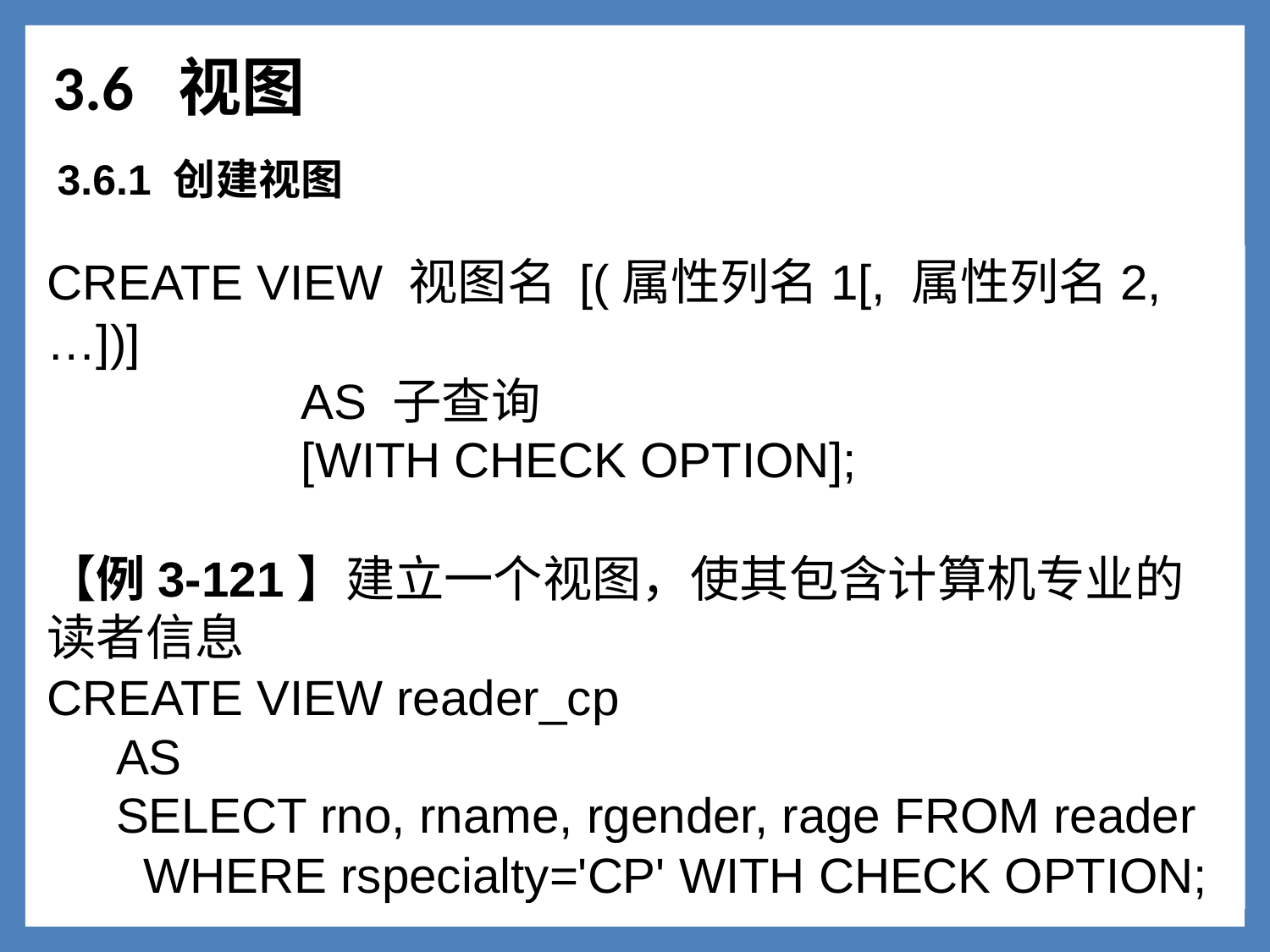

3.6  视图
3.6.1 创建视图

CREATE VIEW 视图名 [(属性列名1[, 属性列名2, …])]
		AS 子查询
		[WITH CHECK OPTION];

【例3-121】建立一个视图，使其包含计算机专业的读者信息
CREATE VIEW reader_cp
     AS
     SELECT rno, rname, rgender, rage FROM reader
       WHERE rspecialty='CP' WITH CHECK OPTION;
1